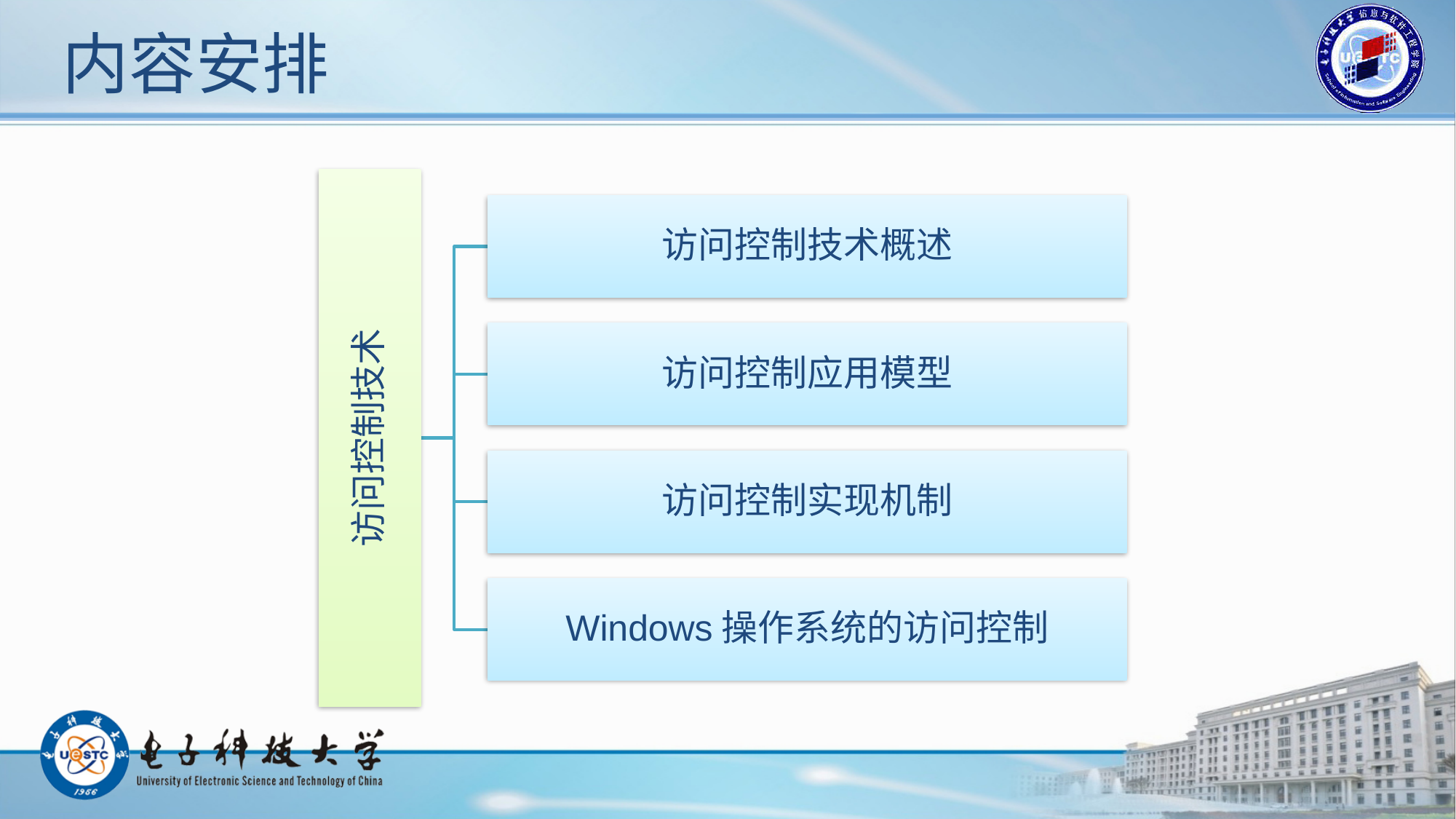

# 内容安排

访问控制技术
访问控制技术概述
访问控制应用模型
访问控制实现机制
Windows操作系统的访问控制